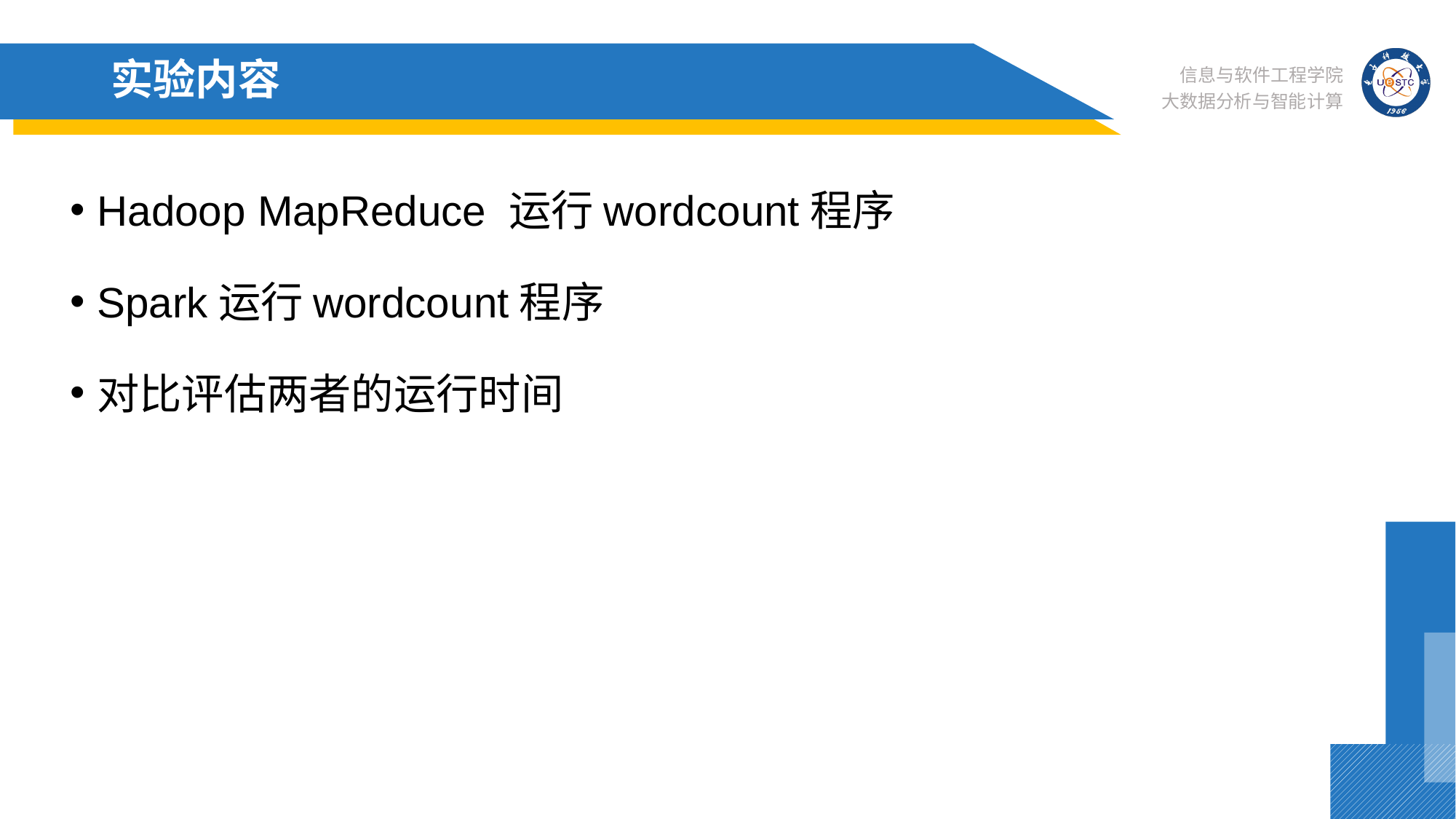

# 实验内容
Hadoop MapReduce 运行wordcount程序
Spark运行wordcount程序
对比评估两者的运行时间